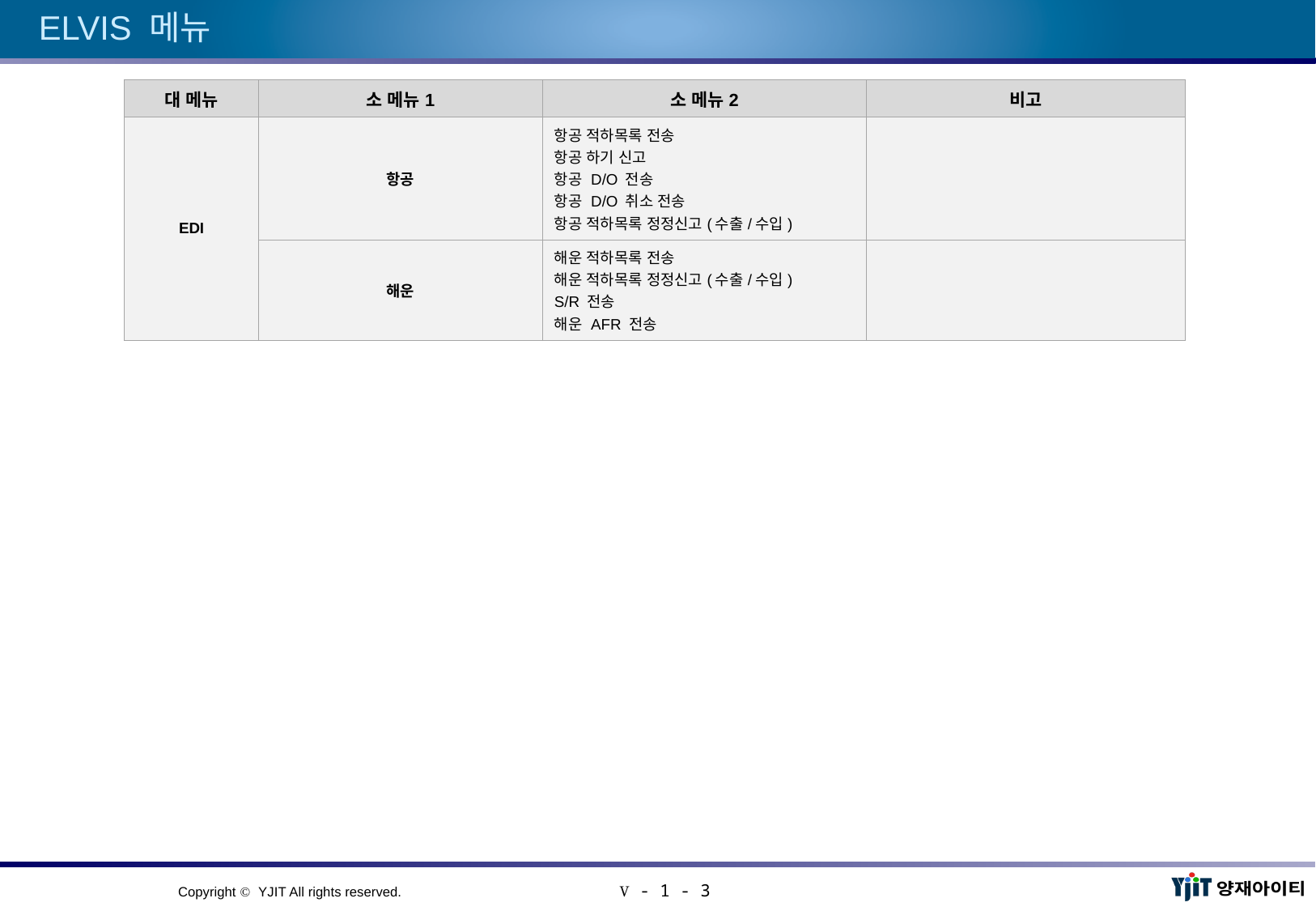

# ELVIS 메뉴
| 대 메뉴 | 소 메뉴1 | 소 메뉴2 | 비고 |
| --- | --- | --- | --- |
| EDI | 항공 | 항공 적하목록 전송 항공 하기 신고 항공 D/O 전송 항공 D/O 취소 전송 항공 적하목록 정정신고(수출/수입) |  |
|  | 해운 | 해운 적하목록 전송 해운 적하목록 정정신고(수출/수입) S/R 전송 해운 AFR 전송 |  |